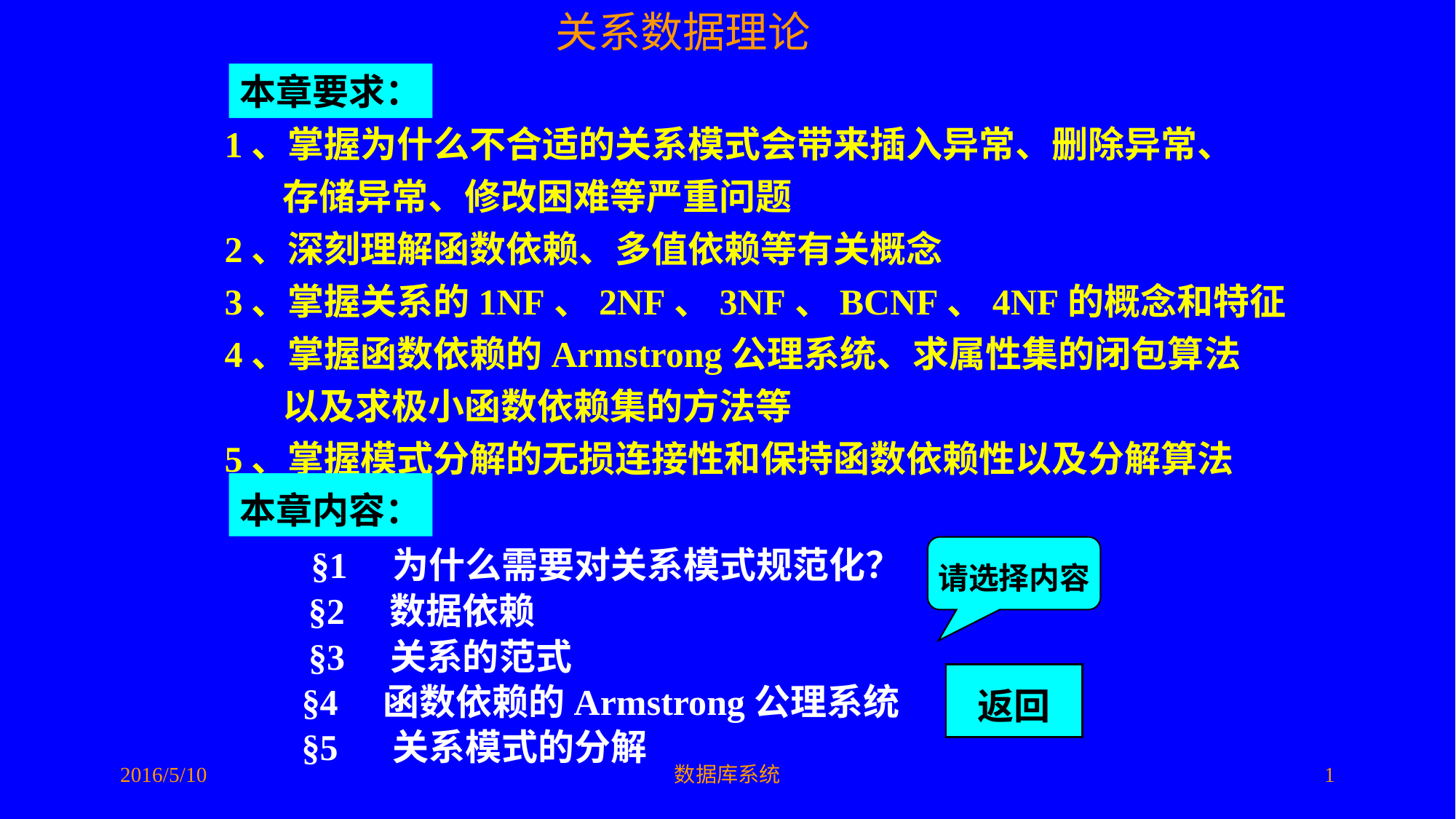

本章要求：
1、掌握为什么不合适的关系模式会带来插入异常、删除异常、
      存储异常、修改困难等严重问题
2、深刻理解函数依赖、多值依赖等有关概念
3、掌握关系的1NF、2NF、3NF、BCNF、4NF的概念和特征
4、掌握函数依赖的Armstrong公理系统、求属性集的闭包算法
      以及求极小函数依赖集的方法等
5、掌握模式分解的无损连接性和保持函数依赖性以及分解算法
本章内容：
§1    为什么需要对关系模式规范化？
请选择内容
§2    数据依赖
§3    关系的范式
返回
§4    函数依赖的Armstrong公理系统
§5     关系模式的分解
2016/5/10
数据库系统
1